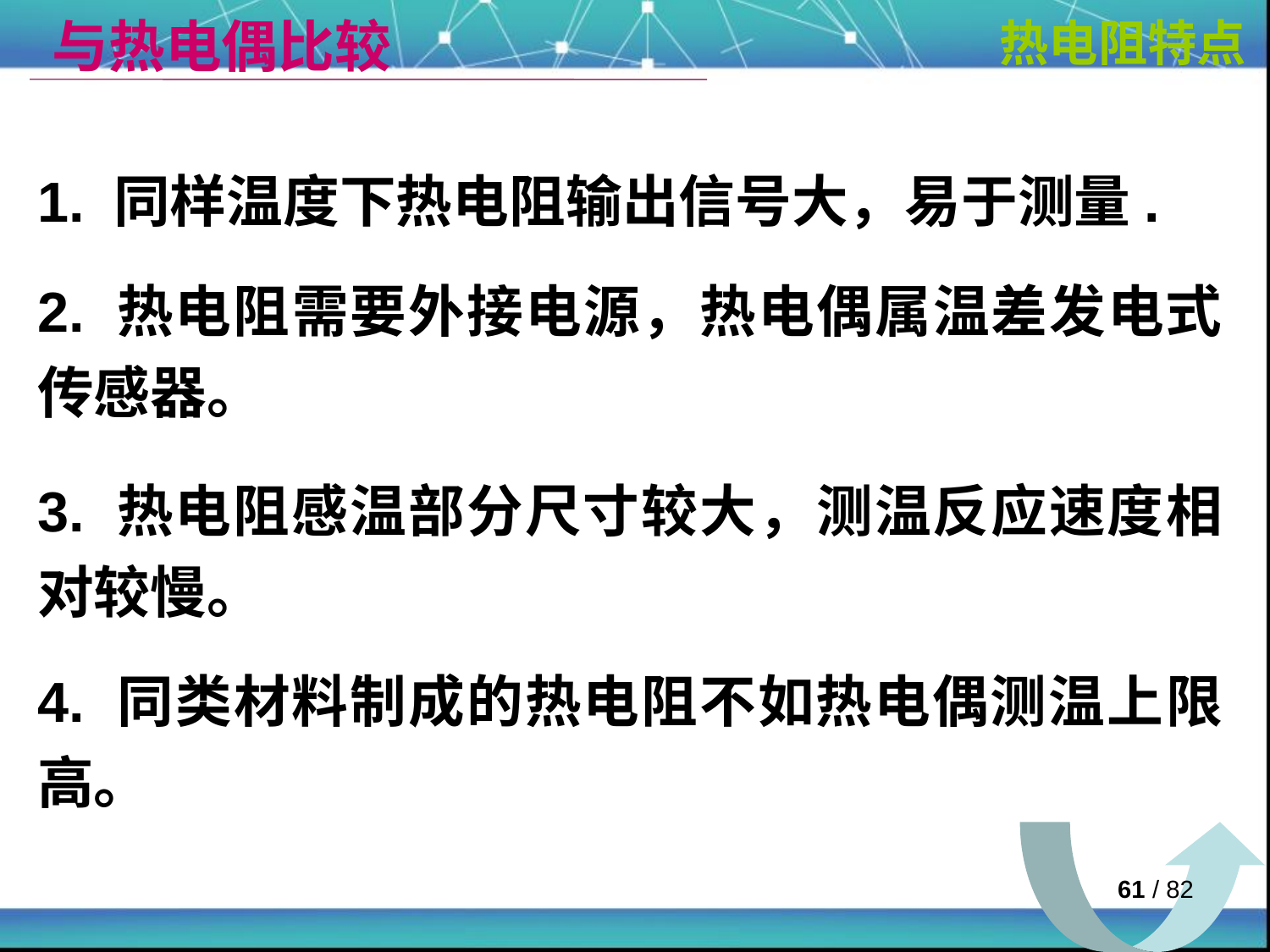

与热电偶比较
热电阻特点

1. 同样温度下热电阻输出信号大，易于测量.
2. 热电阻需要外接电源，热电偶属温差发电式传感器。
3. 热电阻感温部分尺寸较大，测温反应速度相对较慢。
4. 同类材料制成的热电阻不如热电偶测温上限高。

61 / 82